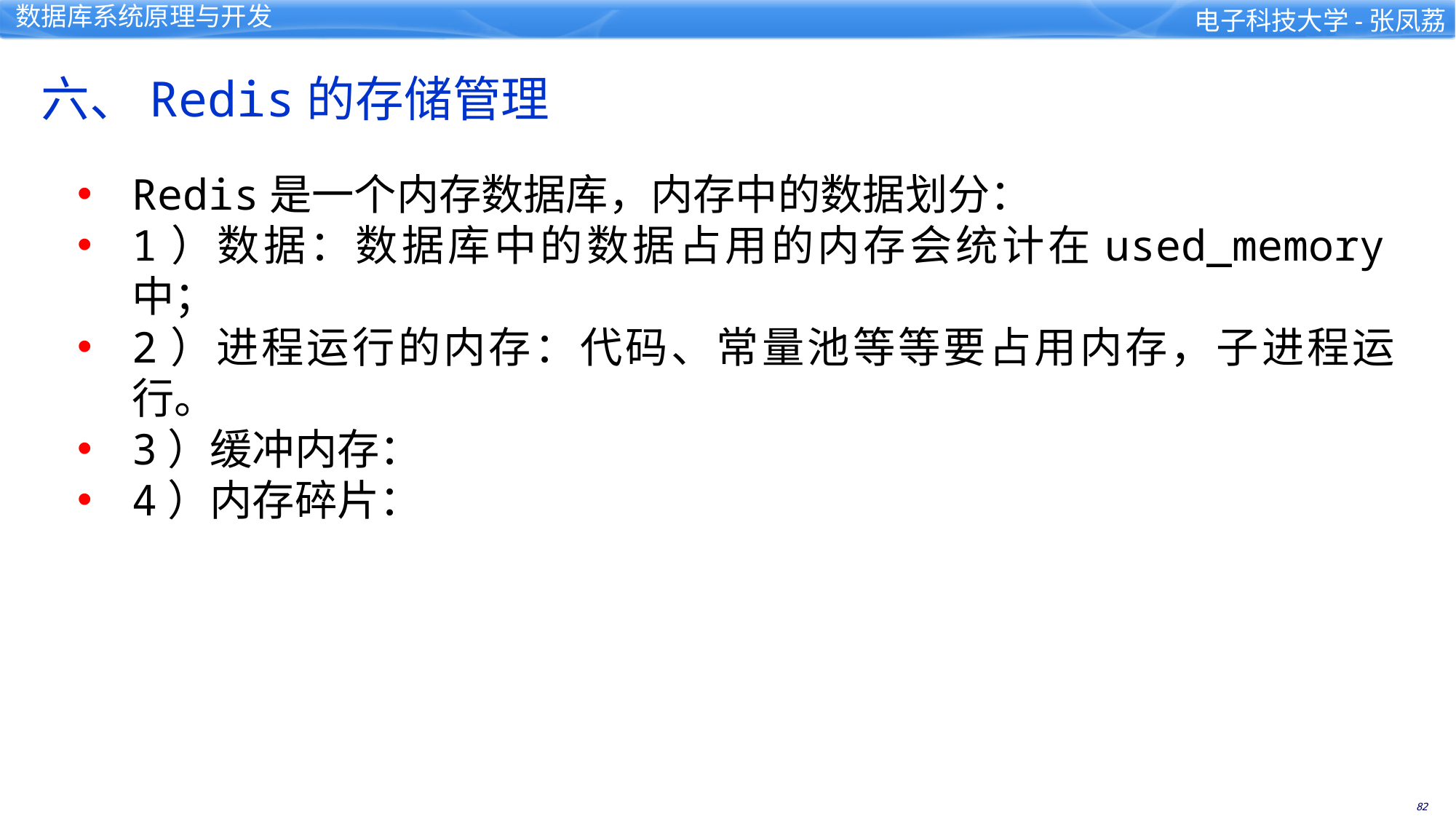

六、Redis的存储管理
Redis是一个内存数据库，内存中的数据划分：
1）数据：数据库中的数据占用的内存会统计在used_memory中；
2）进程运行的内存：代码、常量池等等要占用内存，子进程运行。
3）缓冲内存：
4）内存碎片：